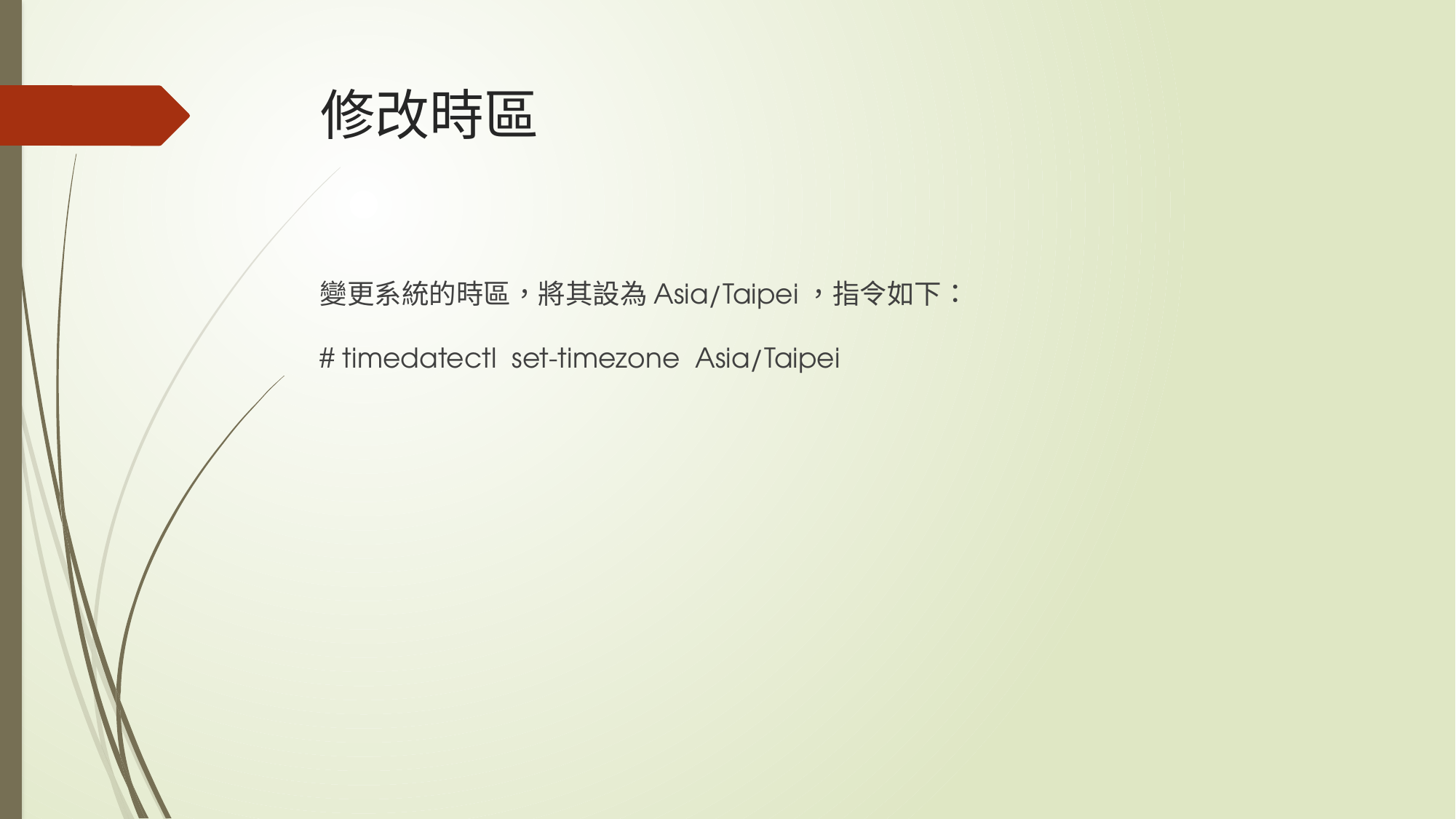

# 修改時區
變更系統的時區，將其設為Asia/Taipei，指令如下：
# timedatectl  set-timezone  Asia/Taipei